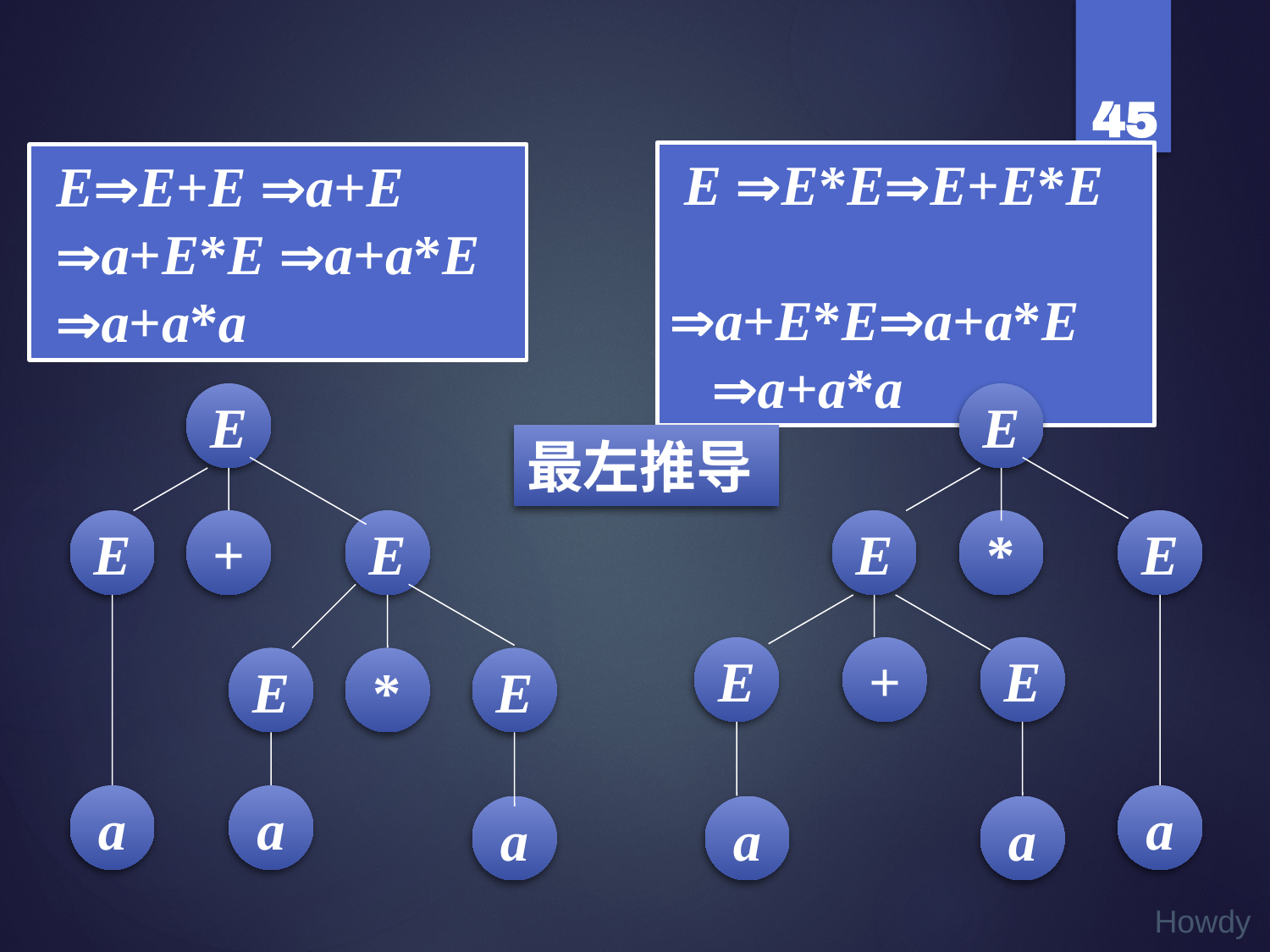

E ⇒E*E⇒E+E*E            ⇒a+E*E⇒a+a*E
   ⇒a+a*a
 E⇒E+E ⇒a+E
 ⇒a+E*E ⇒a+a*E    ⇒a+a*a
E
E
最左推导

E
+
E
E
*
E

E
+
E
E
*
E

a
a
a
a
a
a